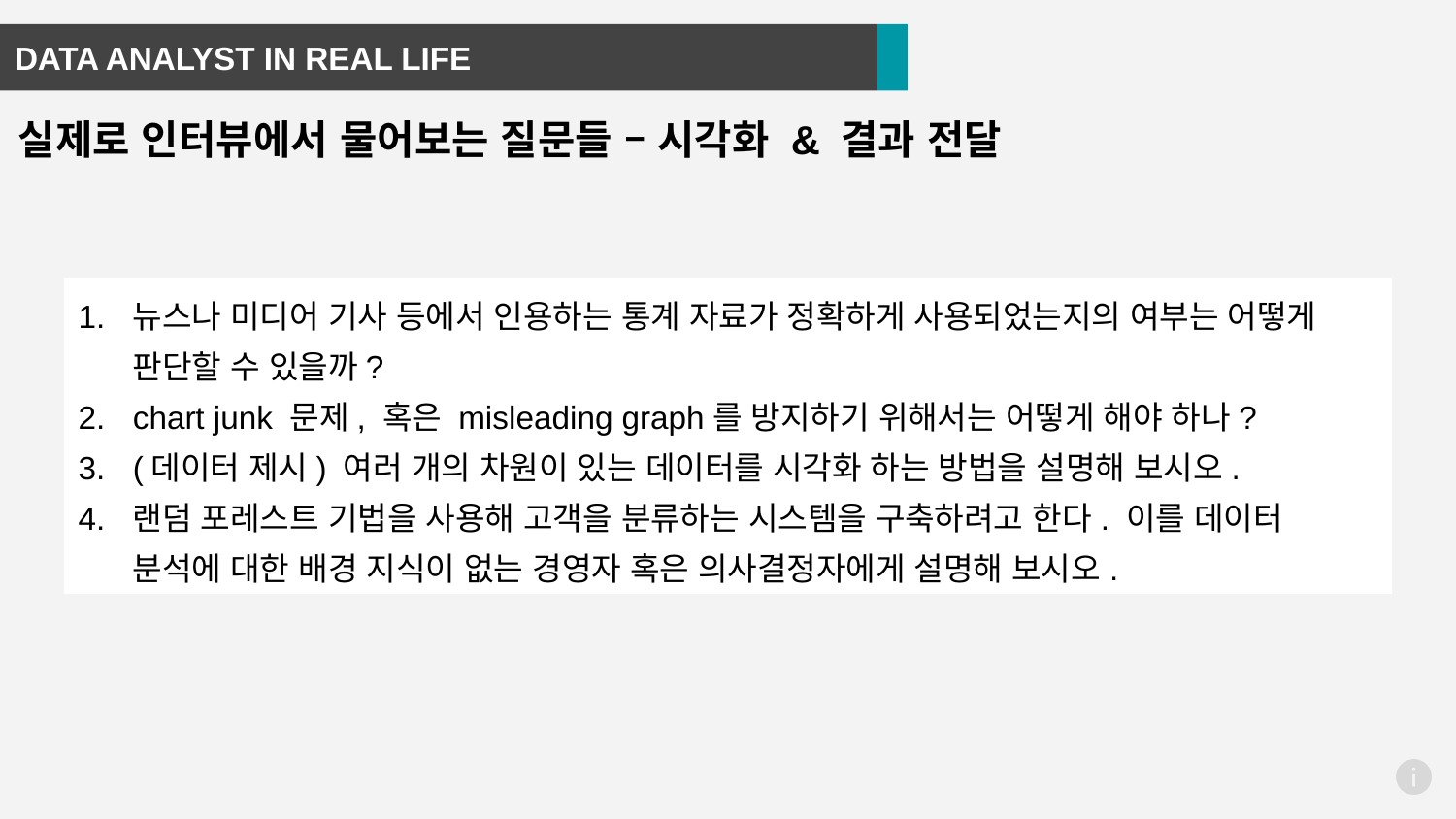

DATA ANALYST IN REAL LIFE

실제로 인터뷰에서 물어보는 질문들 – 시각화 & 결과 전달
뉴스나 미디어 기사 등에서 인용하는 통계 자료가 정확하게 사용되었는지의 여부는 어떻게 판단할 수 있을까?
chart junk 문제, 혹은 misleading graph를 방지하기 위해서는 어떻게 해야 하나?
(데이터 제시) 여러 개의 차원이 있는 데이터를 시각화 하는 방법을 설명해 보시오.
랜덤 포레스트 기법을 사용해 고객을 분류하는 시스템을 구축하려고 한다. 이를 데이터 분석에 대한 배경 지식이 없는 경영자 혹은 의사결정자에게 설명해 보시오.